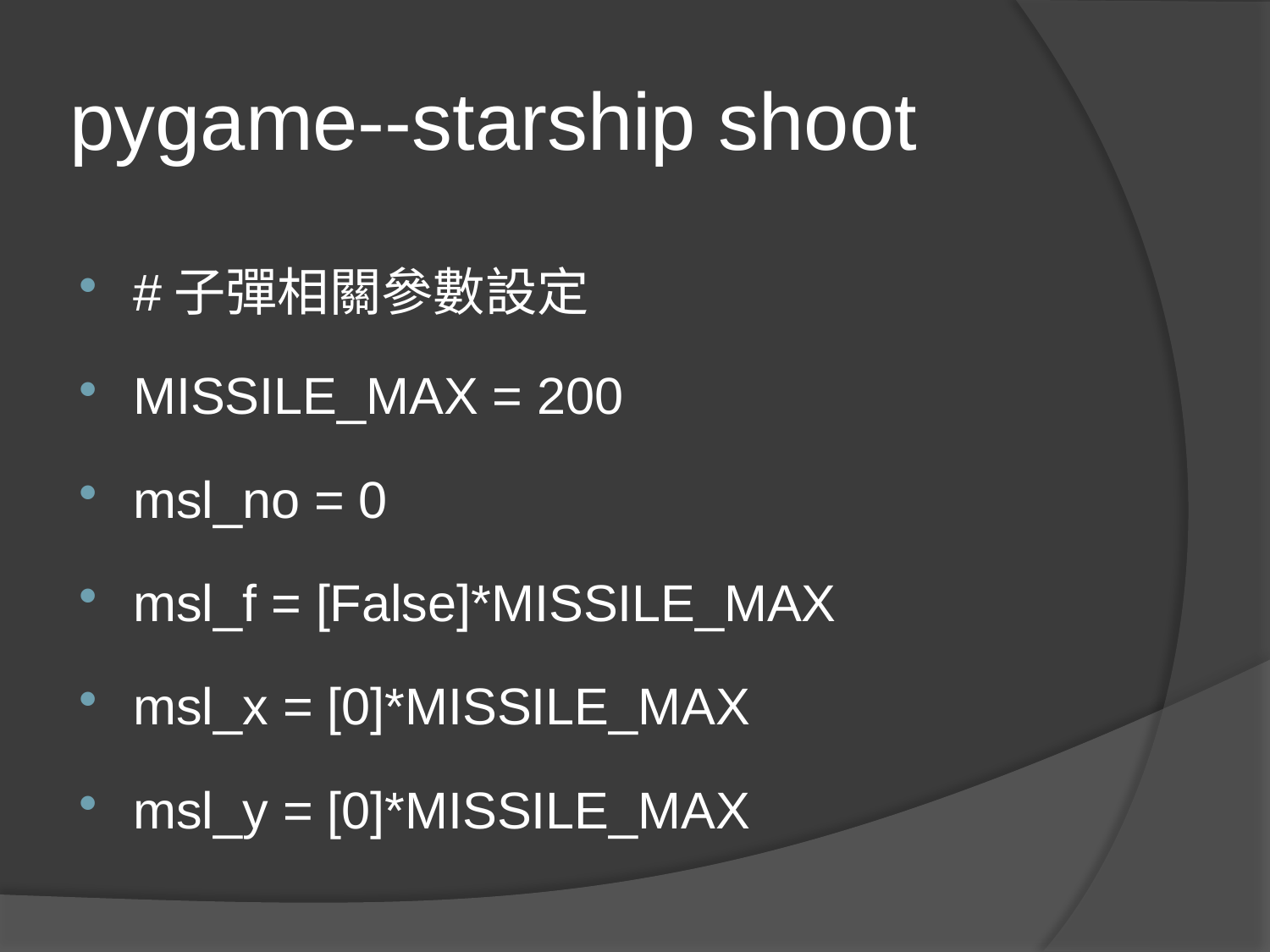

# pygame--starship shoot
#子彈相關參數設定
MISSILE_MAX = 200
msl_no = 0
msl_f = [False]*MISSILE_MAX
msl_x = [0]*MISSILE_MAX
msl_y = [0]*MISSILE_MAX